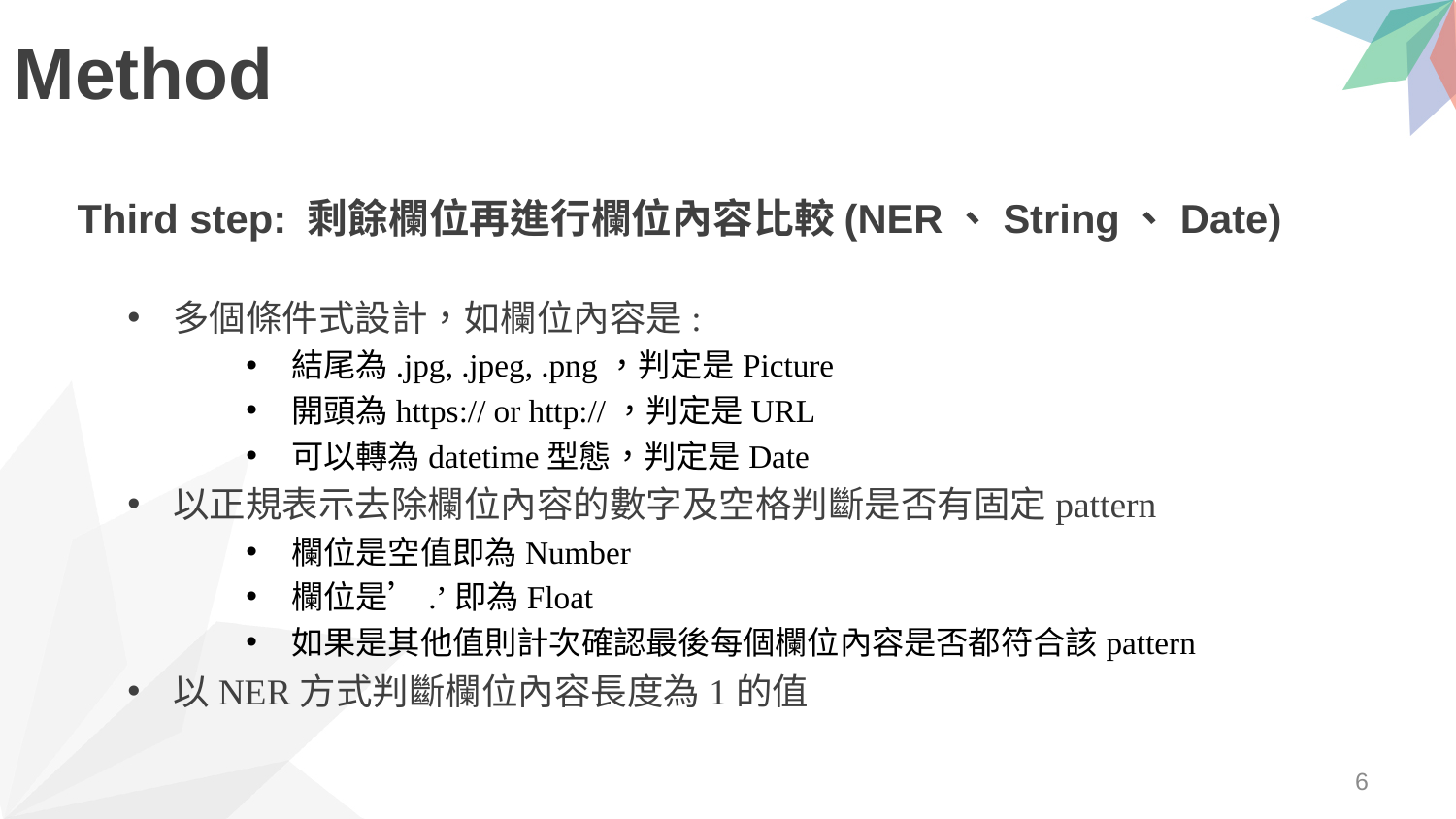

# Method
Third step: 剩餘欄位再進行欄位內容比較(NER、String、Date)
多個條件式設計，如欄位內容是:
結尾為.jpg, .jpeg, .png，判定是Picture
開頭為https:// or http://，判定是URL
可以轉為datetime型態，判定是Date
以正規表示去除欄位內容的數字及空格判斷是否有固定pattern
欄位是空值即為Number
欄位是’.’即為Float
如果是其他值則計次確認最後每個欄位內容是否都符合該pattern
以NER方式判斷欄位內容長度為1的值
6